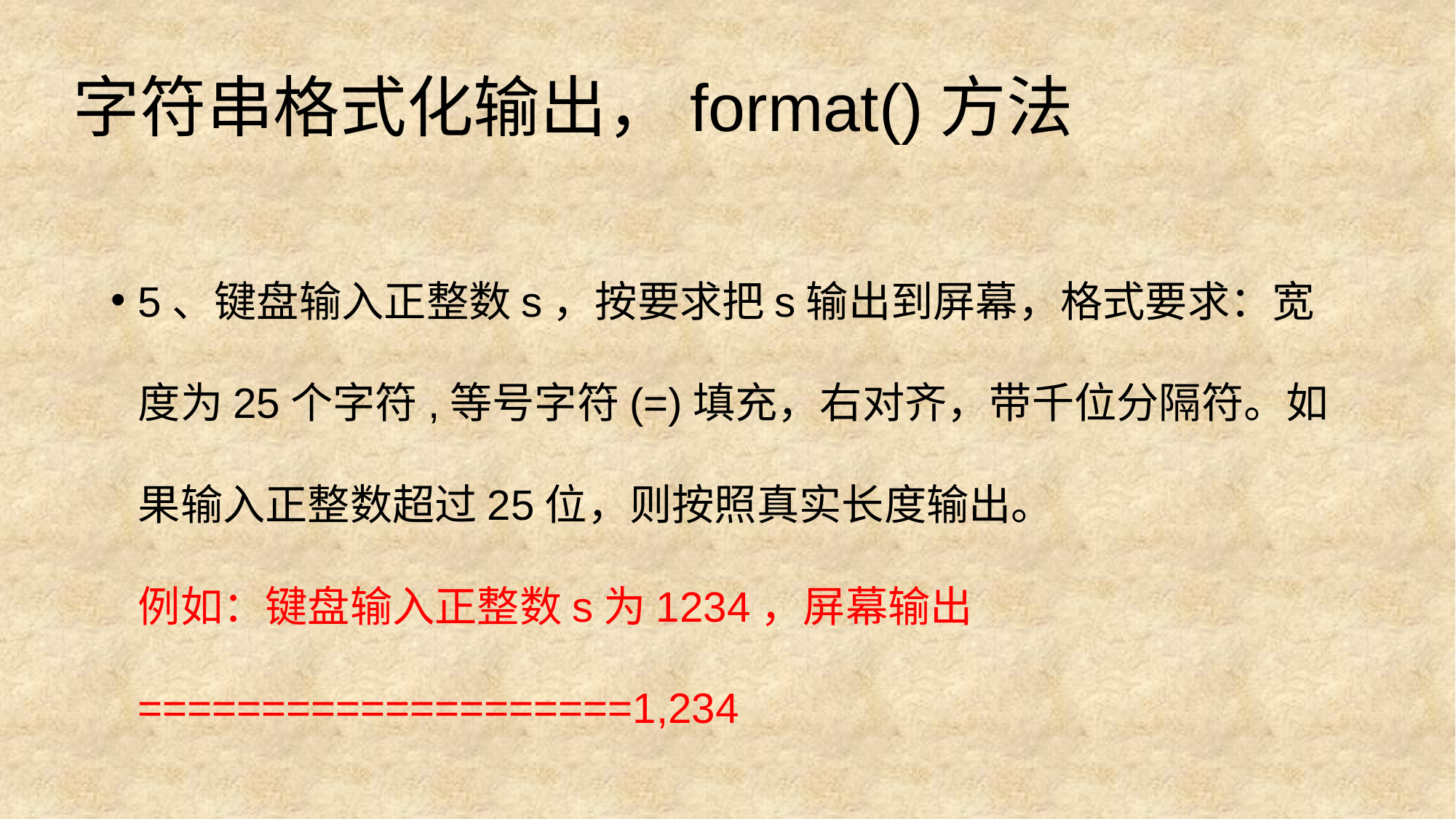

# 字符串格式化输出，format()方法
5、键盘输入正整数s，按要求把s输出到屏幕，格式要求：宽度为25个字符,等号字符(=)填充，右对齐，带千位分隔符。如果输入正整数超过25位，则按照真实长度输出。
例如：键盘输入正整数s为1234，屏幕输出====================1,234